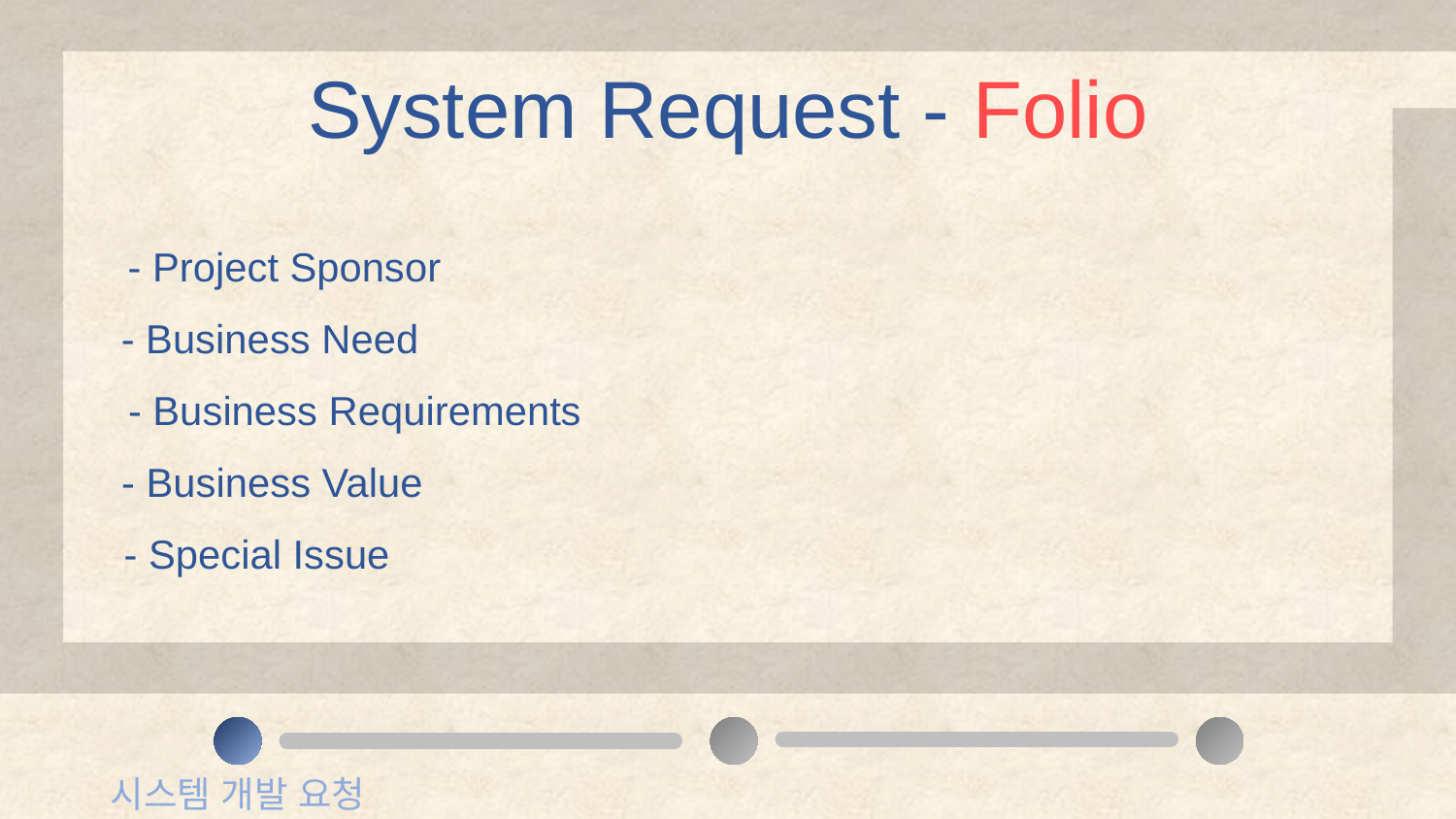

System Request - Folio
- Project Sponsor
- Business Need
- Business Requirements
- Business Value
- Special Issue

시스템 개발 요청